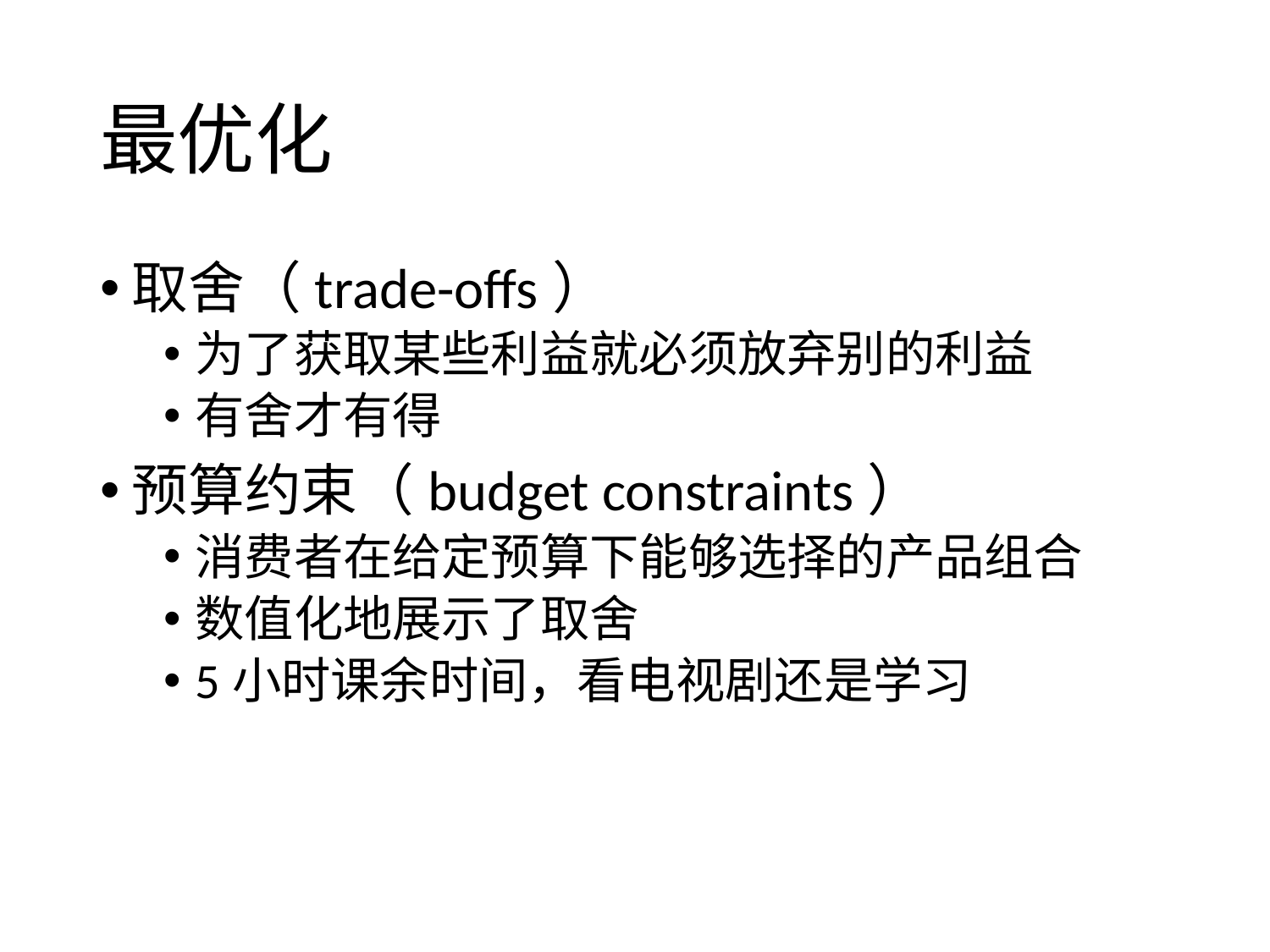

# 最优化
取舍（trade-offs）
为了获取某些利益就必须放弃别的利益
有舍才有得
预算约束（budget constraints）
消费者在给定预算下能够选择的产品组合
数值化地展示了取舍
5小时课余时间，看电视剧还是学习